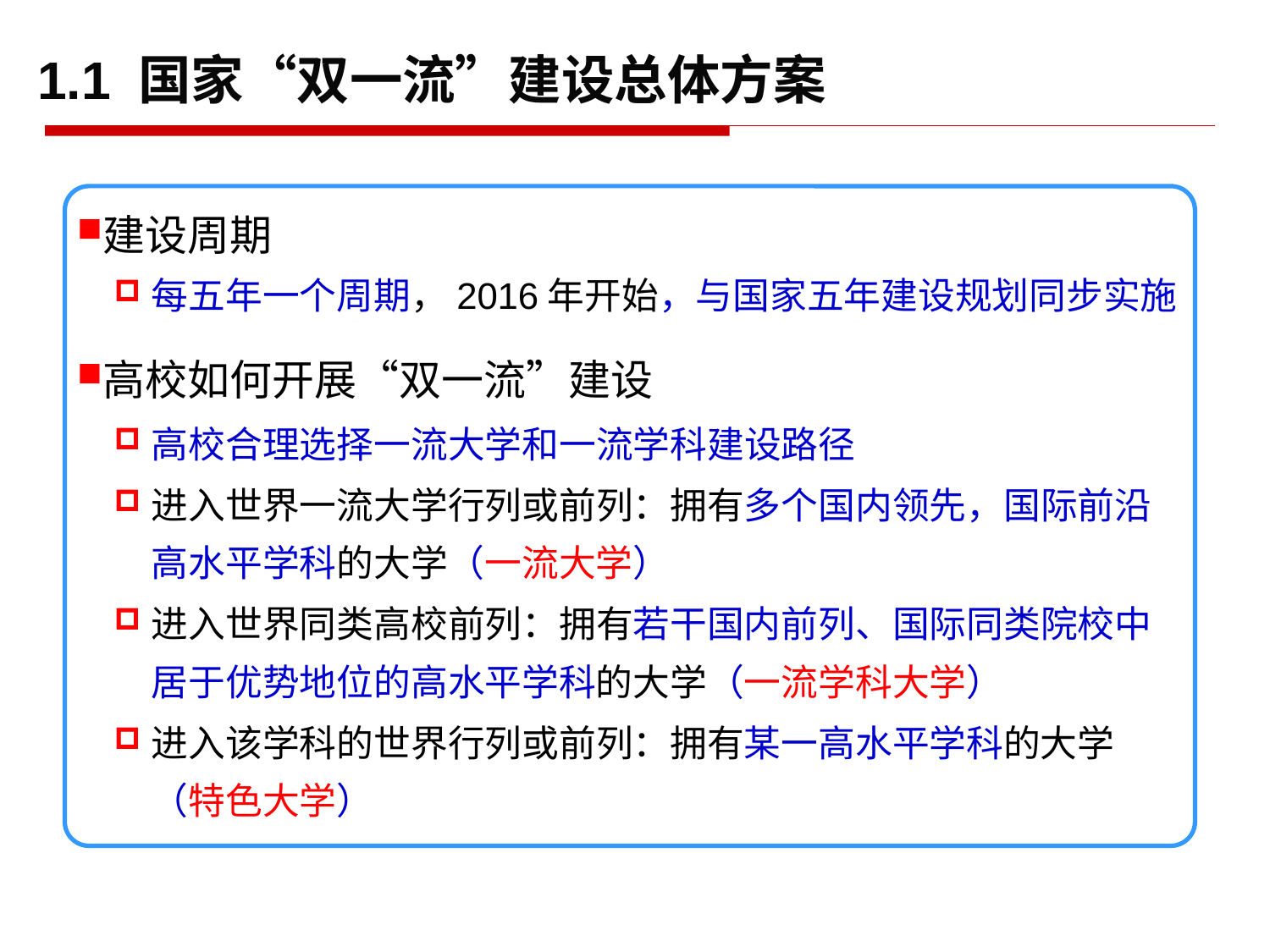

1.1 国家“双一流”建设总体方案
建设周期
每五年一个周期，2016年开始，与国家五年建设规划同步实施
高校如何开展“双一流”建设
高校合理选择一流大学和一流学科建设路径
进入世界一流大学行列或前列：拥有多个国内领先，国际前沿高水平学科的大学（一流大学）
进入世界同类高校前列：拥有若干国内前列、国际同类院校中居于优势地位的高水平学科的大学（一流学科大学）
进入该学科的世界行列或前列：拥有某一高水平学科的大学（特色大学）